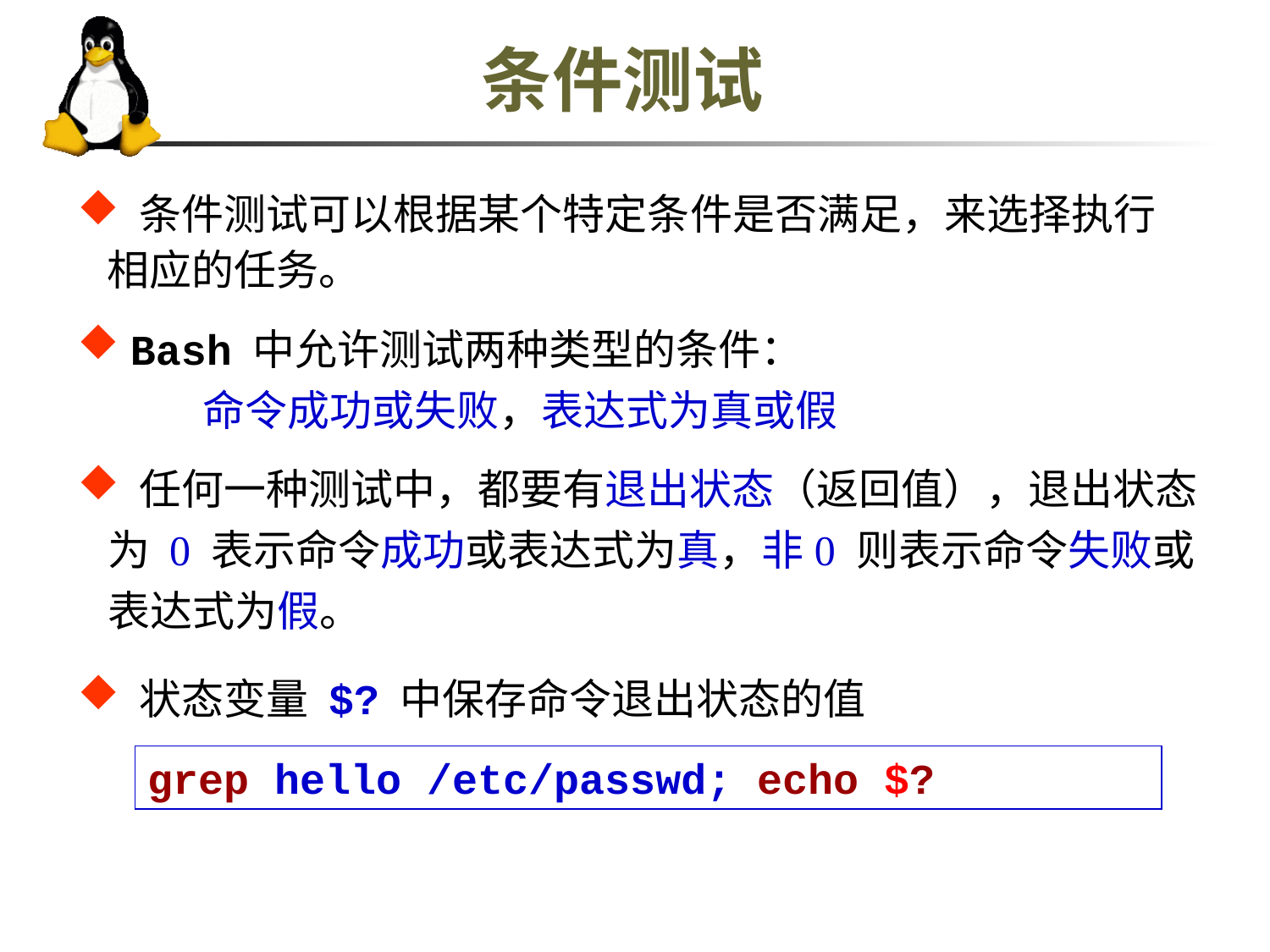

# 条件测试
 条件测试可以根据某个特定条件是否满足，来选择执行相应的任务。
 Bash 中允许测试两种类型的条件：
          命令成功或失败，表达式为真或假
 任何一种测试中，都要有退出状态（返回值），退出状态为 0 表示命令成功或表达式为真，非0 则表示命令失败或表达式为假。
 状态变量 $? 中保存命令退出状态的值
grep hello /etc/passwd; echo $?